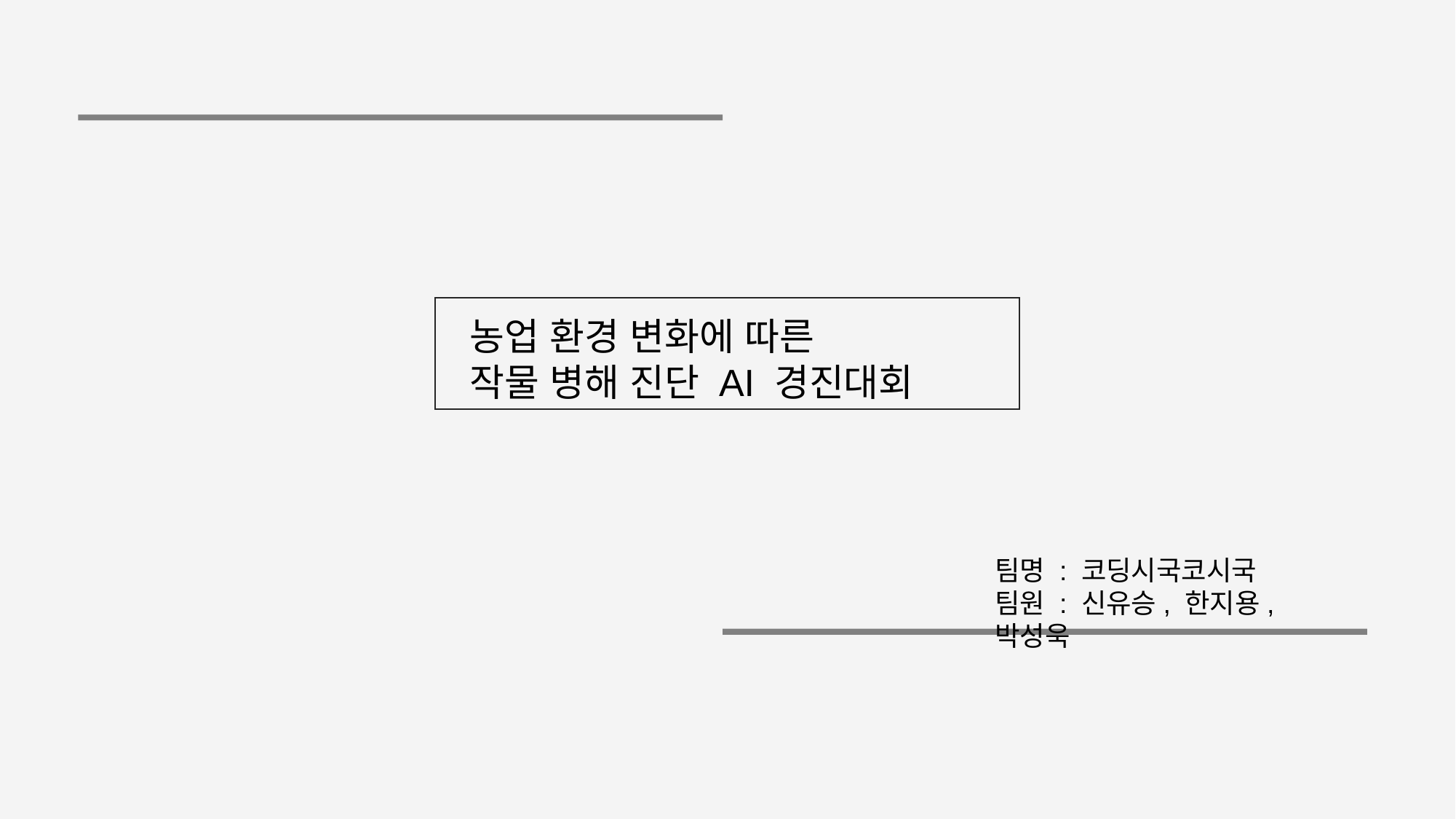

농업 환경 변화에 따른
작물 병해 진단 AI 경진대회
팀명 : 코딩시국코시국
팀원 : 신유승, 한지용, 박성욱